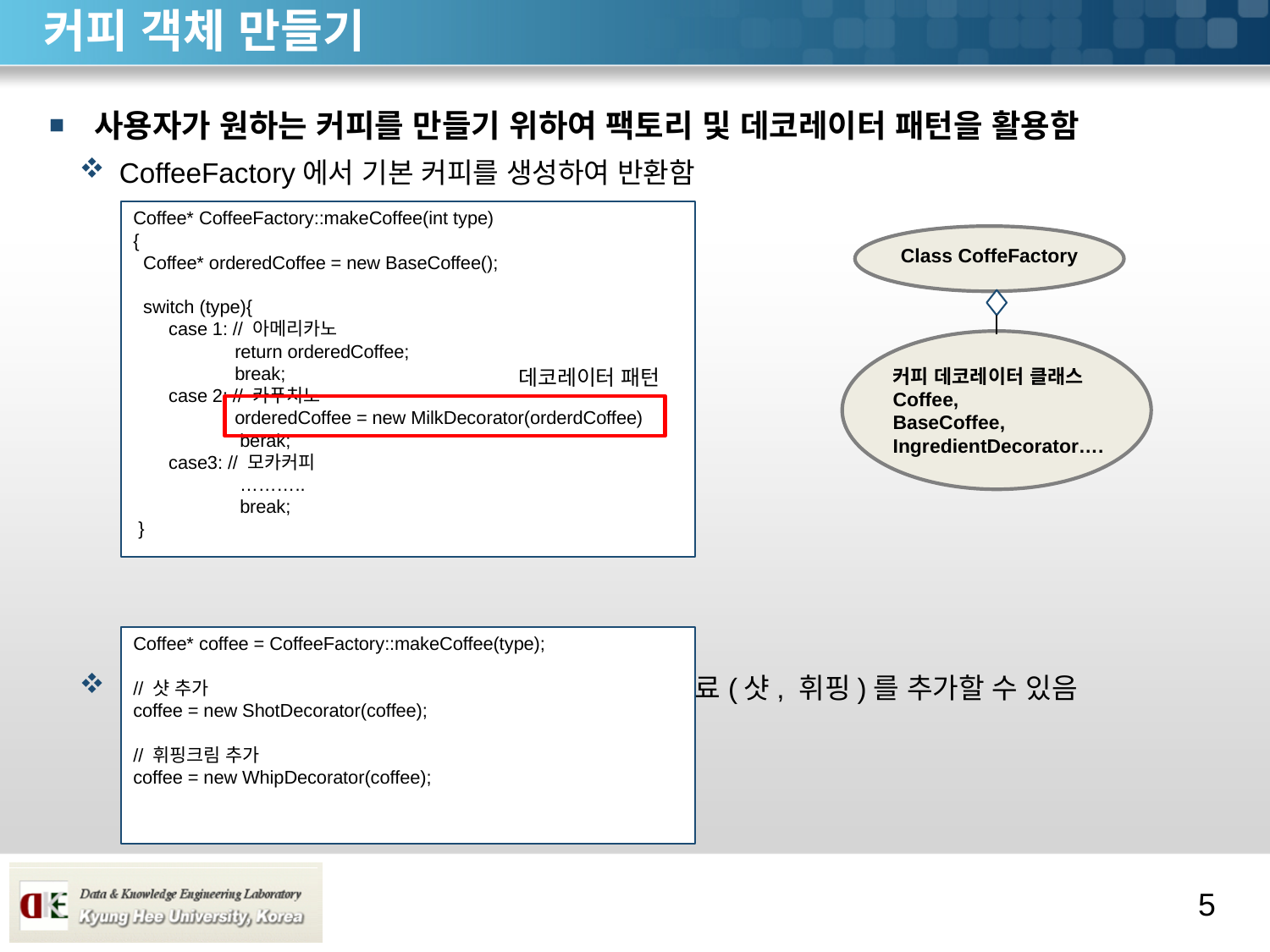

# 커피 객체 만들기
사용자가 원하는 커피를 만들기 위하여 팩토리 및 데코레이터 패턴을 활용함
CoffeeFactory에서 기본 커피를 생성하여 반환함

CoffeeFactory에서 반환받은 커피에 추가적인 재료(샷, 휘핑)를 추가할 수 있음

Coffee* CoffeeFactory::makeCoffee(int type)
{
  Coffee* orderedCoffee = new BaseCoffee();

  switch (type){
       case 1: // 아메리카노
                    return orderedCoffee;
                    break;
       case 2: // 카푸치노
                    orderedCoffee = new MilkDecorator(orderdCoffee)
                     berak;
       case3: // 모카커피
                     ………..
                     break;
 }

Class CoffeFactory

커피 데코레이터 클래스
Coffee,
BaseCoffee,
IngredientDecorator….

데코레이터 패턴

Coffee* coffee = CoffeeFactory::makeCoffee(type);

// 샷 추가
coffee = new ShotDecorator(coffee);

// 휘핑크림 추가
coffee = new WhipDecorator(coffee);